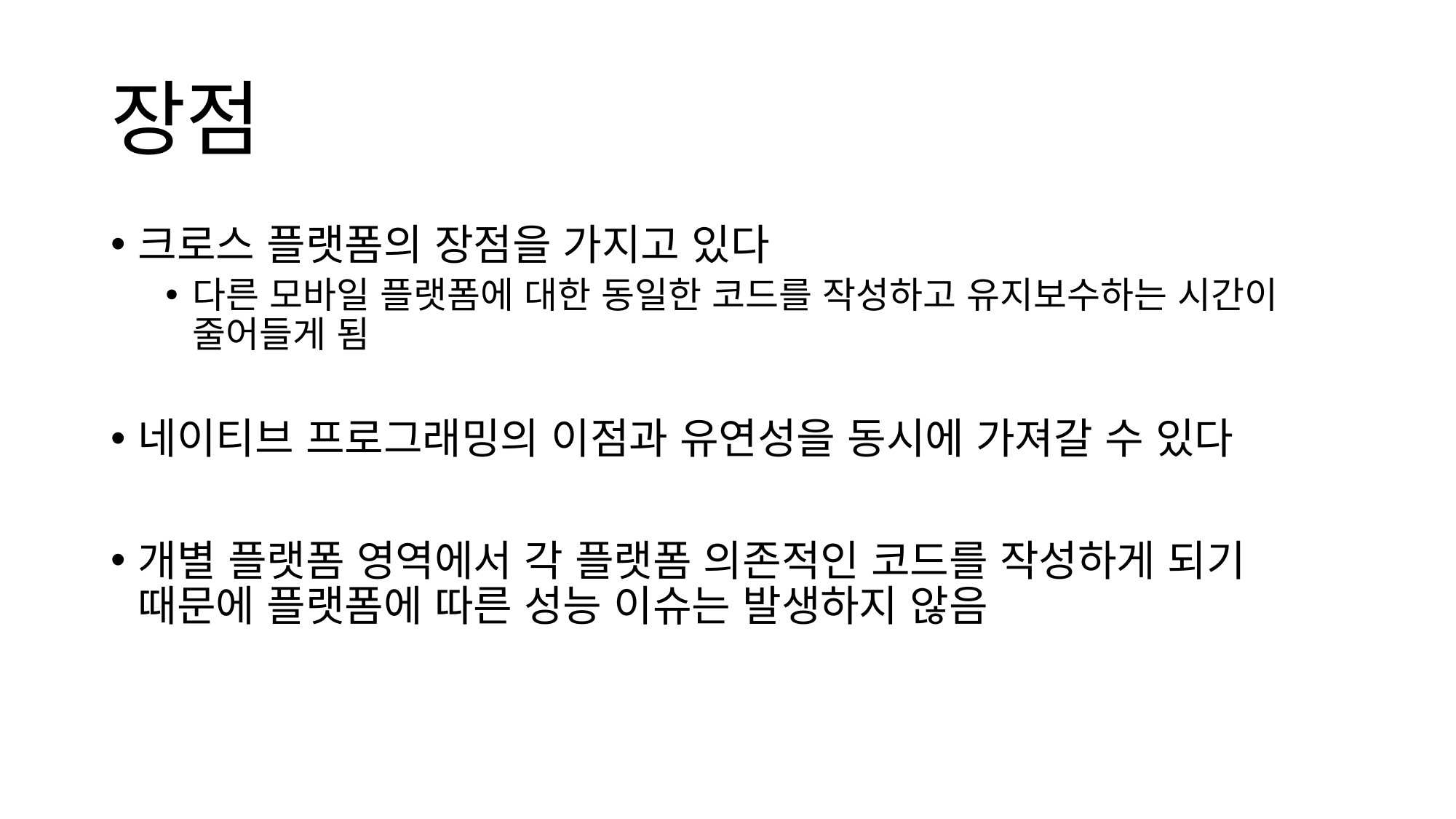

# 장점
크로스 플랫폼의 장점을 가지고 있다
다른 모바일 플랫폼에 대한 동일한 코드를 작성하고 유지보수하는 시간이 줄어들게 됨

네이티브 프로그래밍의 이점과 유연성을 동시에 가져갈 수 있다

개별 플랫폼 영역에서 각 플랫폼 의존적인 코드를 작성하게 되기 때문에 플랫폼에 따른 성능 이슈는 발생하지 않음